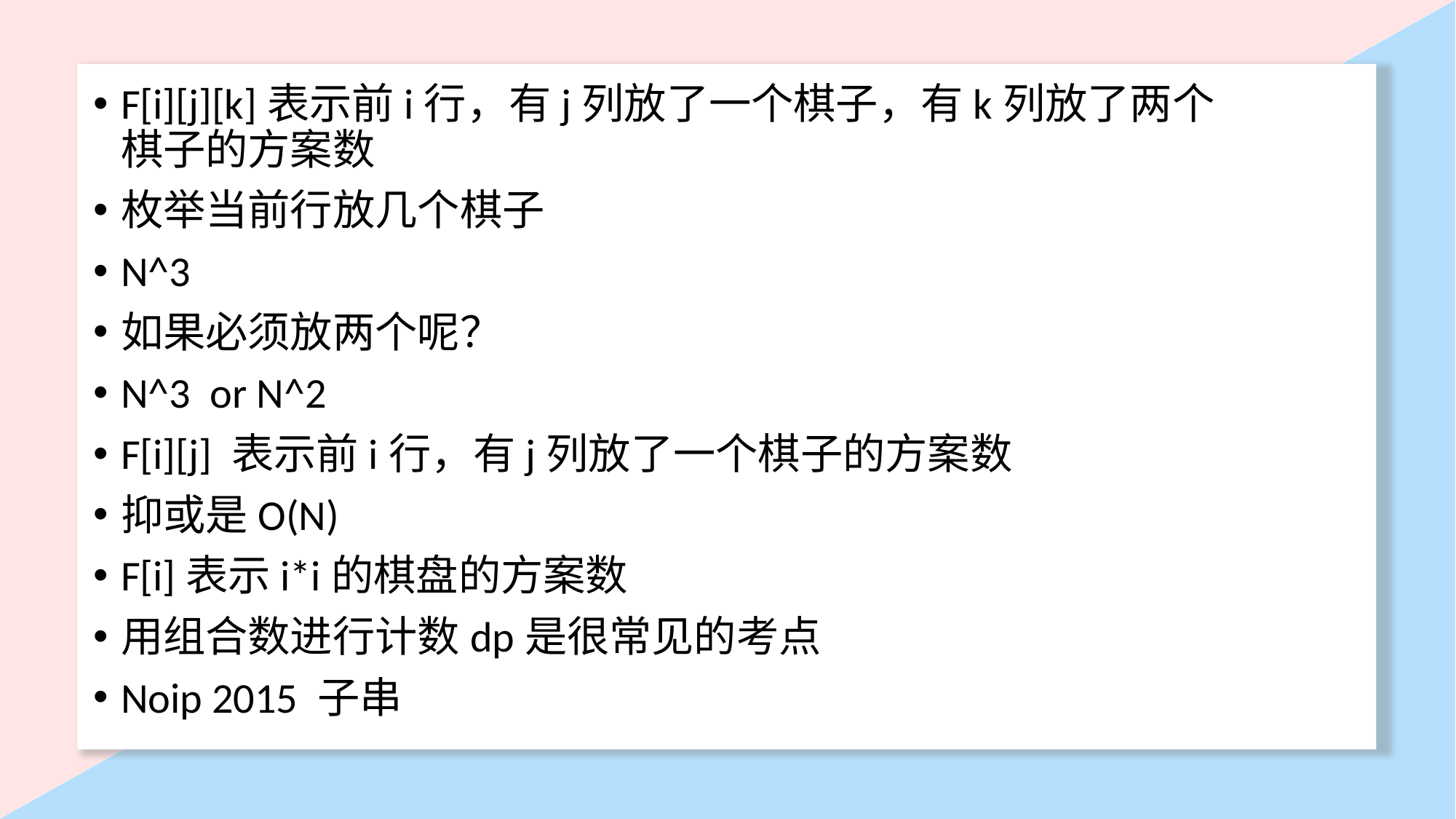

F[i][j][k]表示前i行，有j列放了一个棋子，有k列放了两个棋子的方案数
枚举当前行放几个棋子
N^3
如果必须放两个呢？
N^3  or N^2
F[i][j] 表示前i行，有j列放了一个棋子的方案数
抑或是O(N)
F[i]表示i*i的棋盘的方案数
用组合数进行计数dp是很常见的考点
Noip 2015 子串